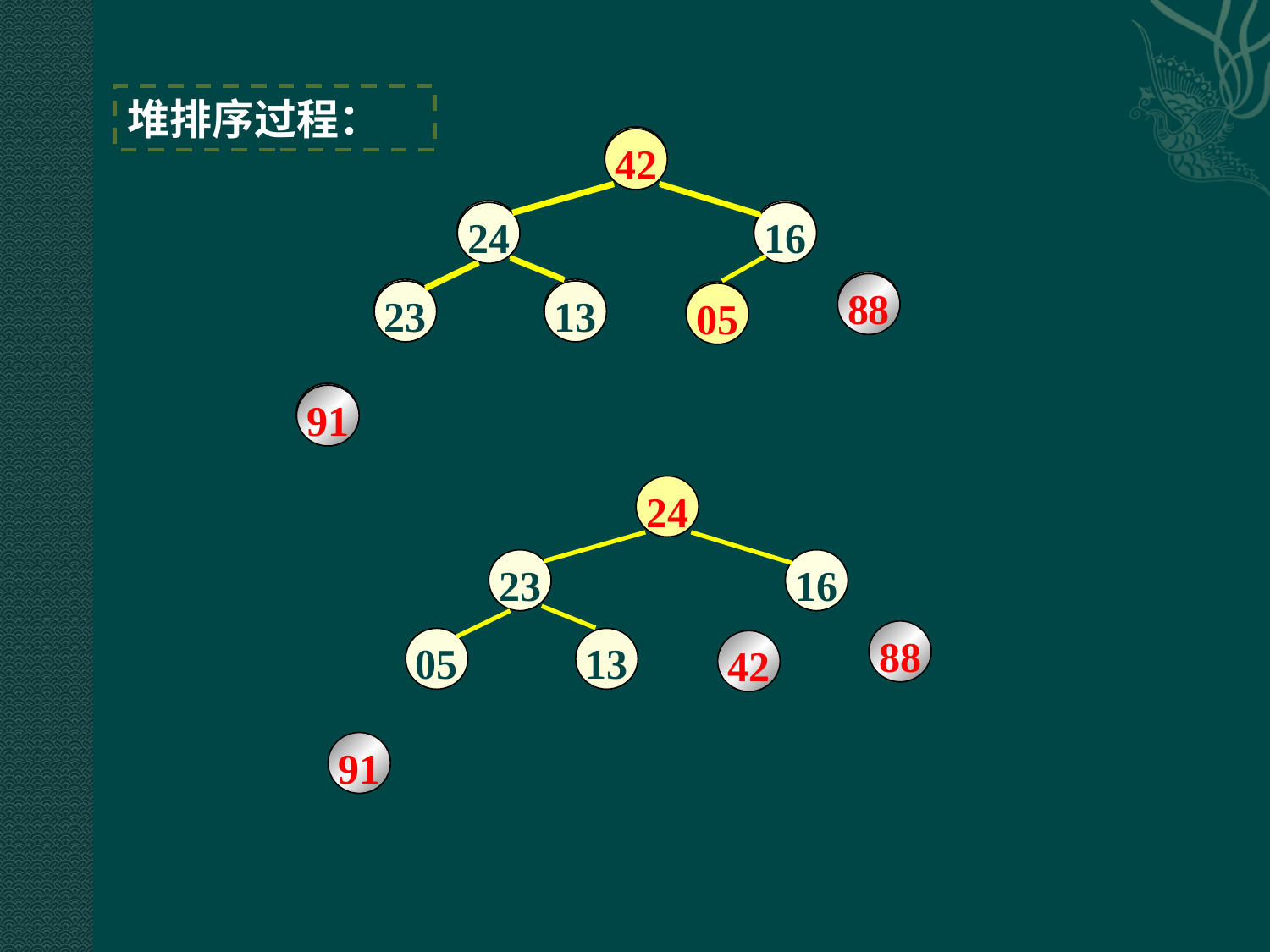

堆排序过程：
42
05

88
24
91
16

05
88
23
23
24
13
16
42
13
91
42
42

88
24
91
16

05
88
23
23
24
13
16
05
13
91
42
24

88
23
91
16

05
88
23
05
24
13
16
42
13
91